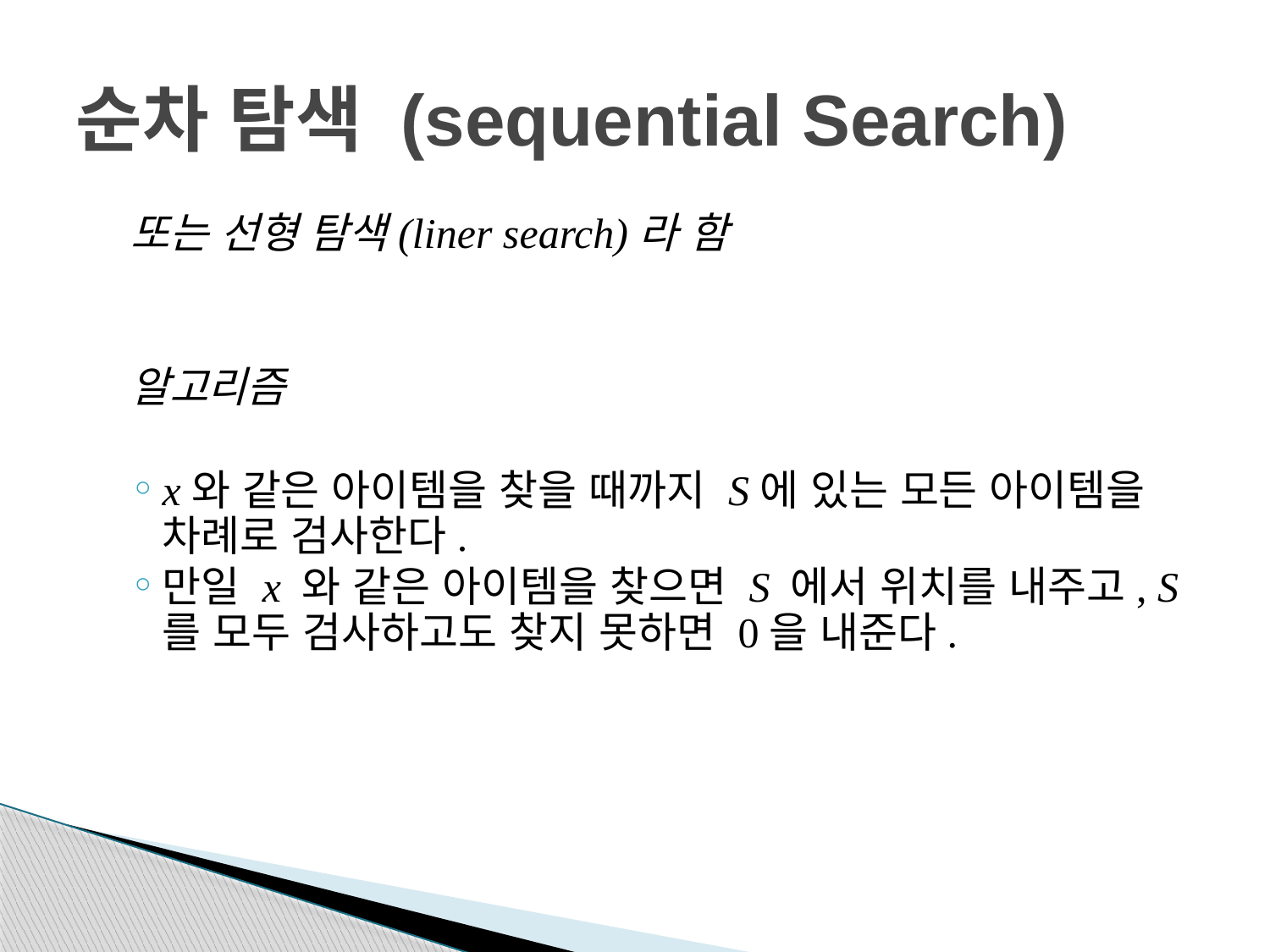

# 순차 탐색 (sequential Search)
또는 선형 탐색(liner search)라 함

알고리즘

x와 같은 아이템을 찾을 때까지 S에 있는 모든 아이템을 차례로 검사한다.
만일 x 와 같은 아이템을 찾으면 S 에서 위치를 내주고, S 를 모두 검사하고도 찾지 못하면 0을 내준다.